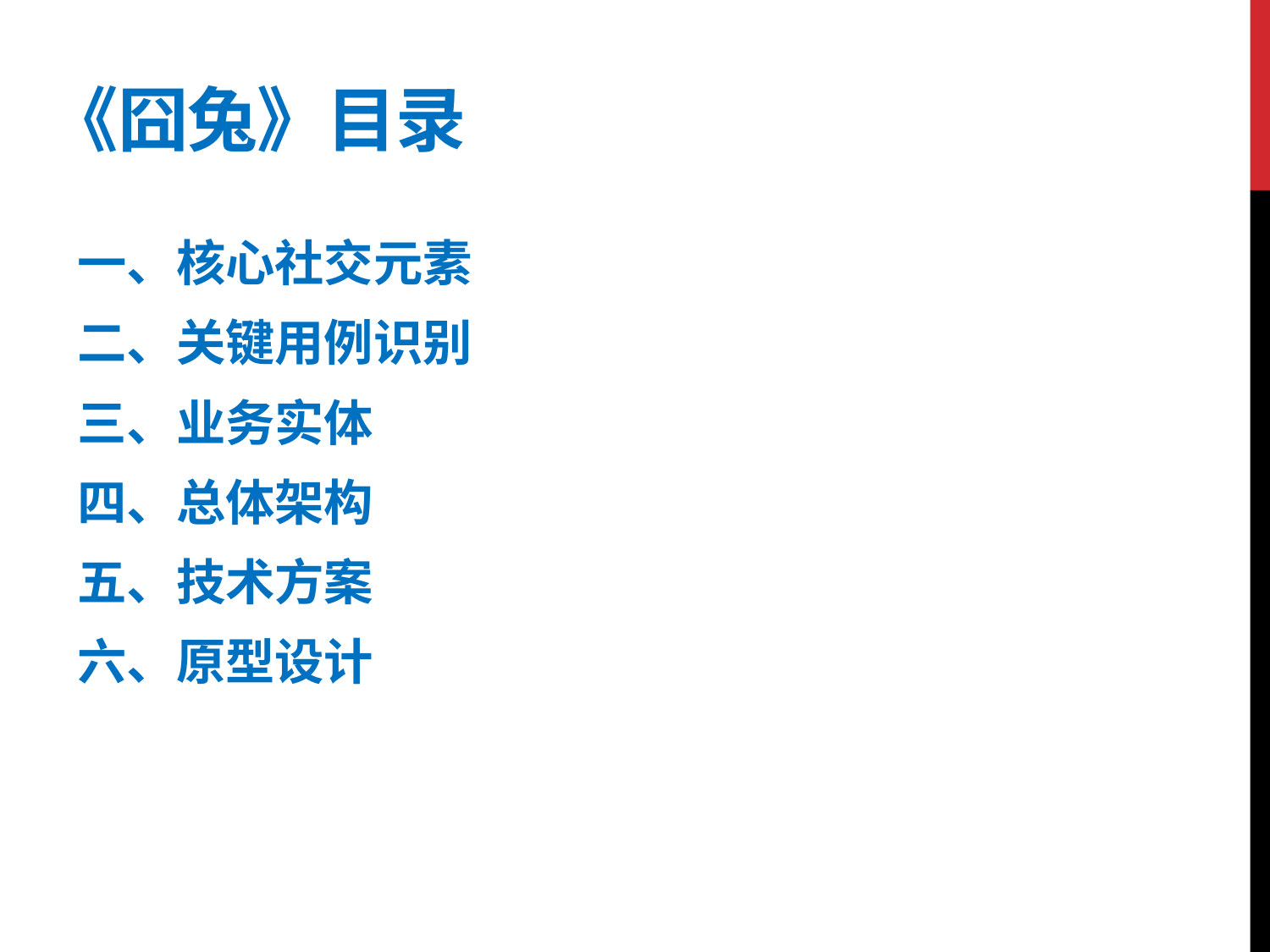

# 《囧兔》目录
一、核心社交元素
二、关键用例识别
三、业务实体
四、总体架构
五、技术方案
六、原型设计